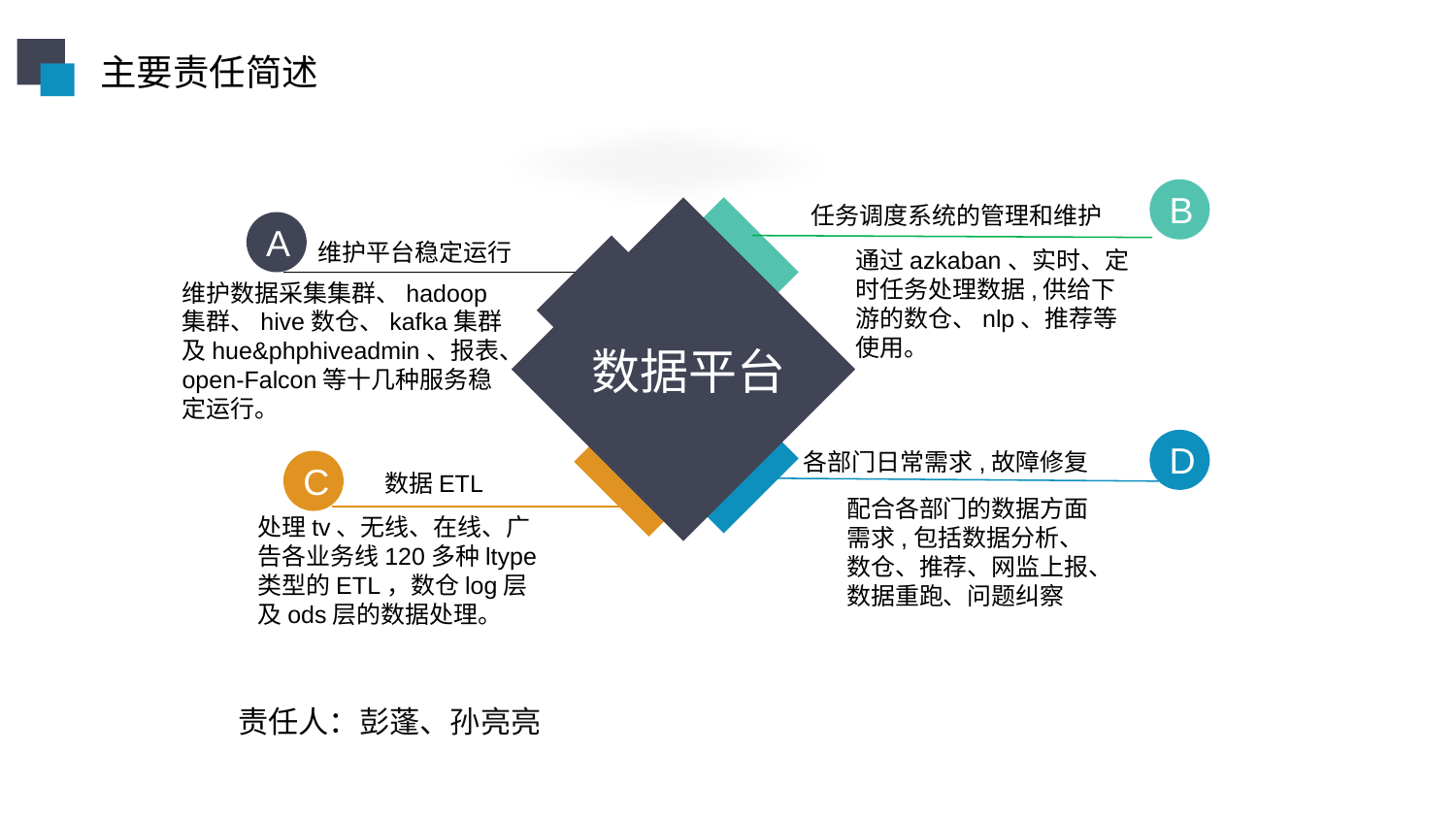

主要责任简述
B
任务调度系统的管理和维护

数据平台

A
维护平台稳定运行

通过azkaban、实时、定时任务处理数据,供给下游的数仓、nlp、推荐等使用。
维护数据采集集群、hadoop集群、hive数仓、kafka集群及hue&phphiveadmin、报表、open-Falcon等十几种服务稳定运行。

D
各部门日常需求,故障修复
C
数据ETL
配合各部门的数据方面需求,包括数据分析、数仓、推荐、网监上报、数据重跑、问题纠察
处理tv、无线、在线、广告各业务线120多种ltype类型的ETL，数仓log层及ods层的数据处理。
责任人：彭蓬、孙亮亮